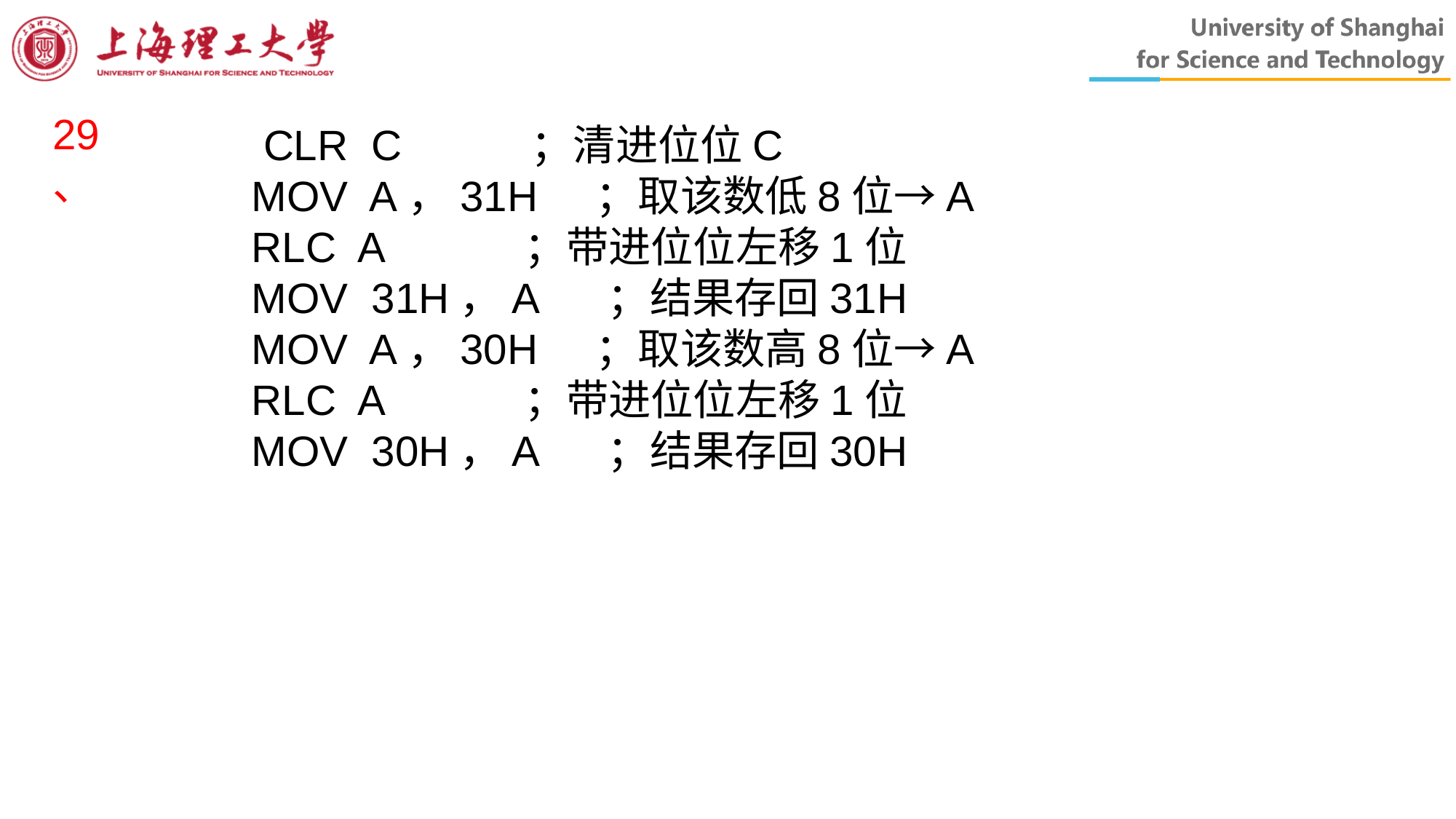

29、
        CLR  C          ；清进位位C
       MOV  A，31H    ；取该数低8位→A
       RLC  A           ；带进位位左移1位
       MOV  31H，A     ；结果存回31H
       MOV  A，30H    ；取该数高8位→A
       RLC  A           ；带进位位左移1位
       MOV  30H，A     ；结果存回30H